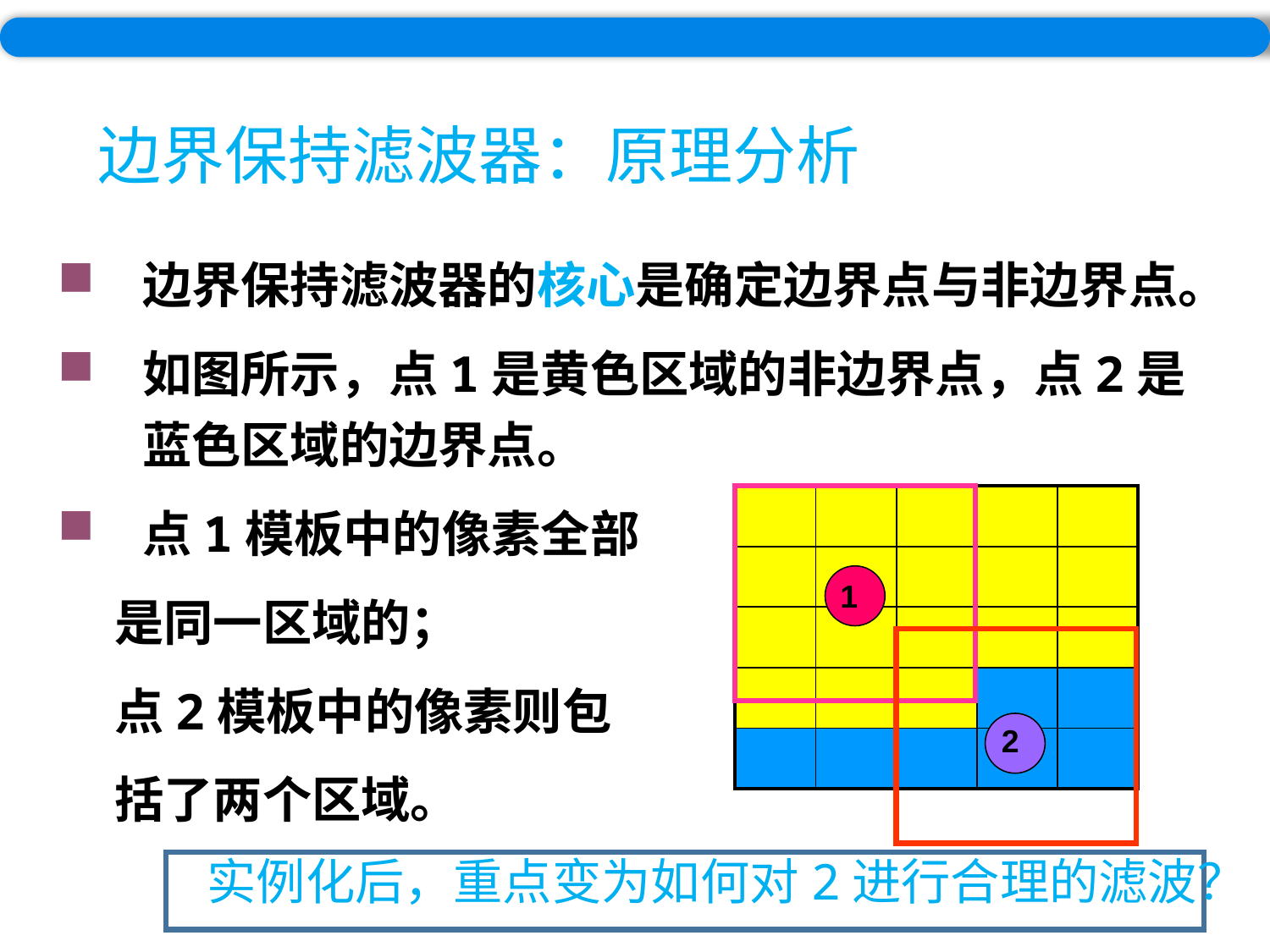

# 边界保持滤波器：原理分析
边界保持滤波器的核心是确定边界点与非边界点。
如图所示，点1是黄色区域的非边界点，点2是蓝色区域的边界点。
点1模板中的像素全部
    是同一区域的；
    点2模板中的像素则包
    括了两个区域。
|  |  |  |  |  |
| --- | --- | --- | --- | --- |
|  |  |  |  |  |
|  |  |  |  |  |
|  |  |  |  |  |
|  |  |  |  |  |

1

2
实例化后，重点变为如何对2进行合理的滤波？